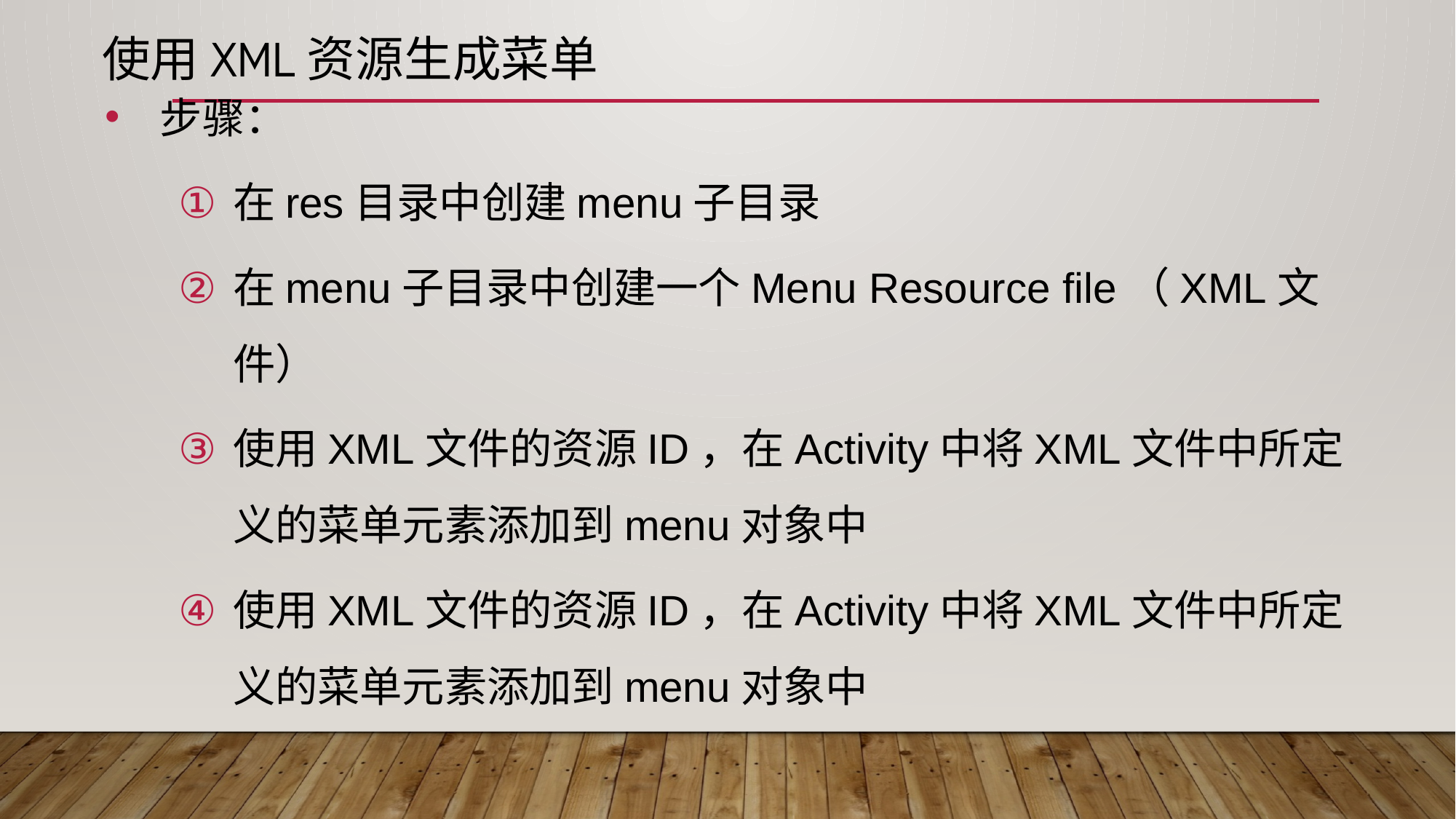

# 使用XML资源生成菜单
步骤：
在res目录中创建menu子目录
在menu子目录中创建一个Menu Resource file（XML文件）
使用XML文件的资源ID，在Activity中将XML文件中所定义的菜单元素添加到menu对象中
使用XML文件的资源ID，在Activity中将XML文件中所定义的菜单元素添加到menu对象中